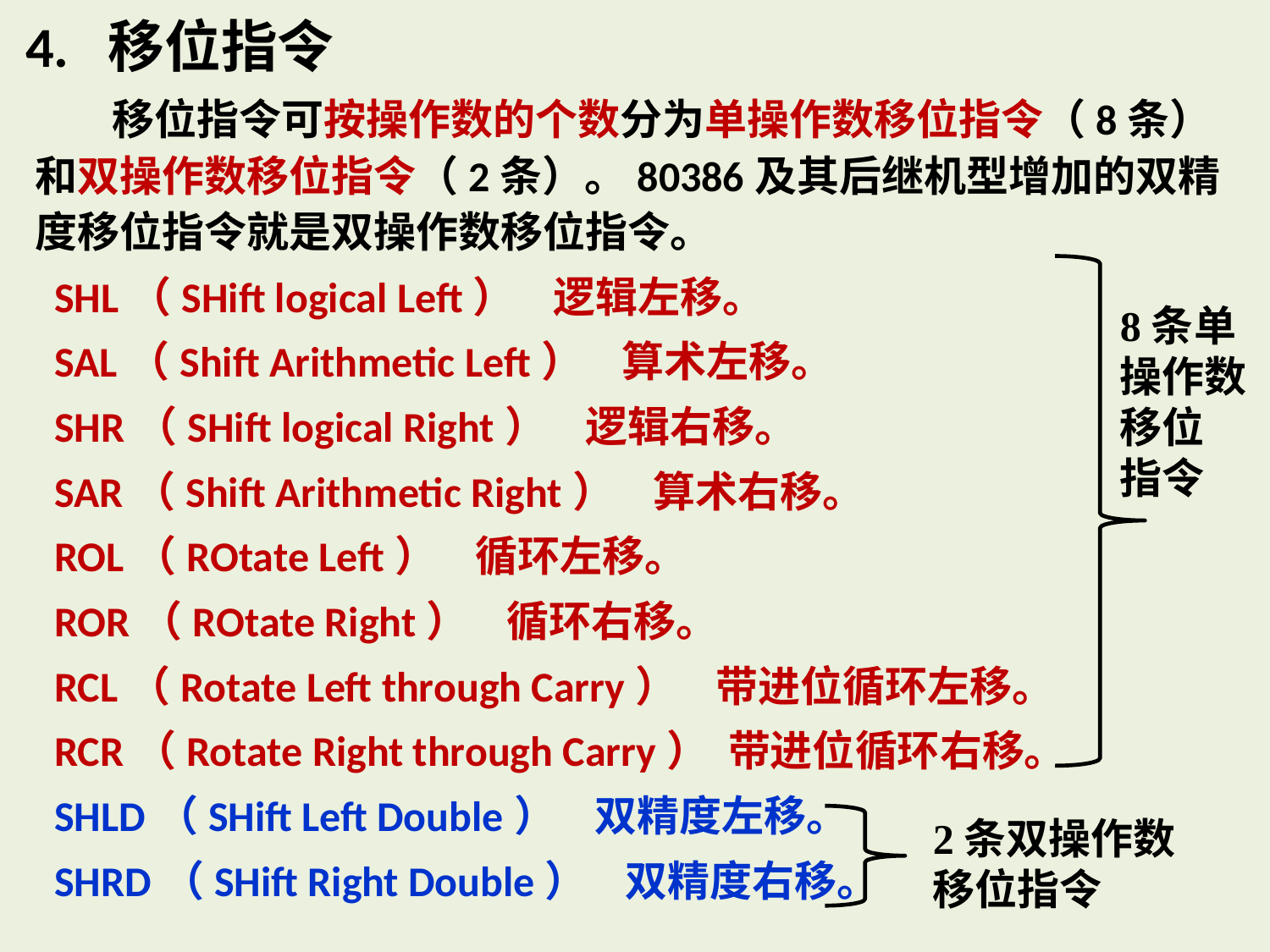

4.  移位指令
            移位指令可按操作数的个数分为单操作数移位指令（8条）和双操作数移位指令（2条）。80386及其后继机型增加的双精度移位指令就是双操作数移位指令。
       SHL（SHift logical Left）    逻辑左移。
       SAL（Shift Arithmetic Left）    算术左移。
       SHR（SHift logical Right）    逻辑右移。
       SAR（Shift Arithmetic Right）    算术右移。
       ROL（ROtate Left）    循环左移。
       ROR（ROtate Right）    循环右移。
       RCL（Rotate Left through Carry）    带进位循环左移。
       RCR（Rotate Right through Carry）  带进位循环右移。
       SHLD（SHift Left Double）    双精度左移。
       SHRD（SHift Right Double）    双精度右移。

8条单操作数移位
指令

2条双操作数
移位指令
173